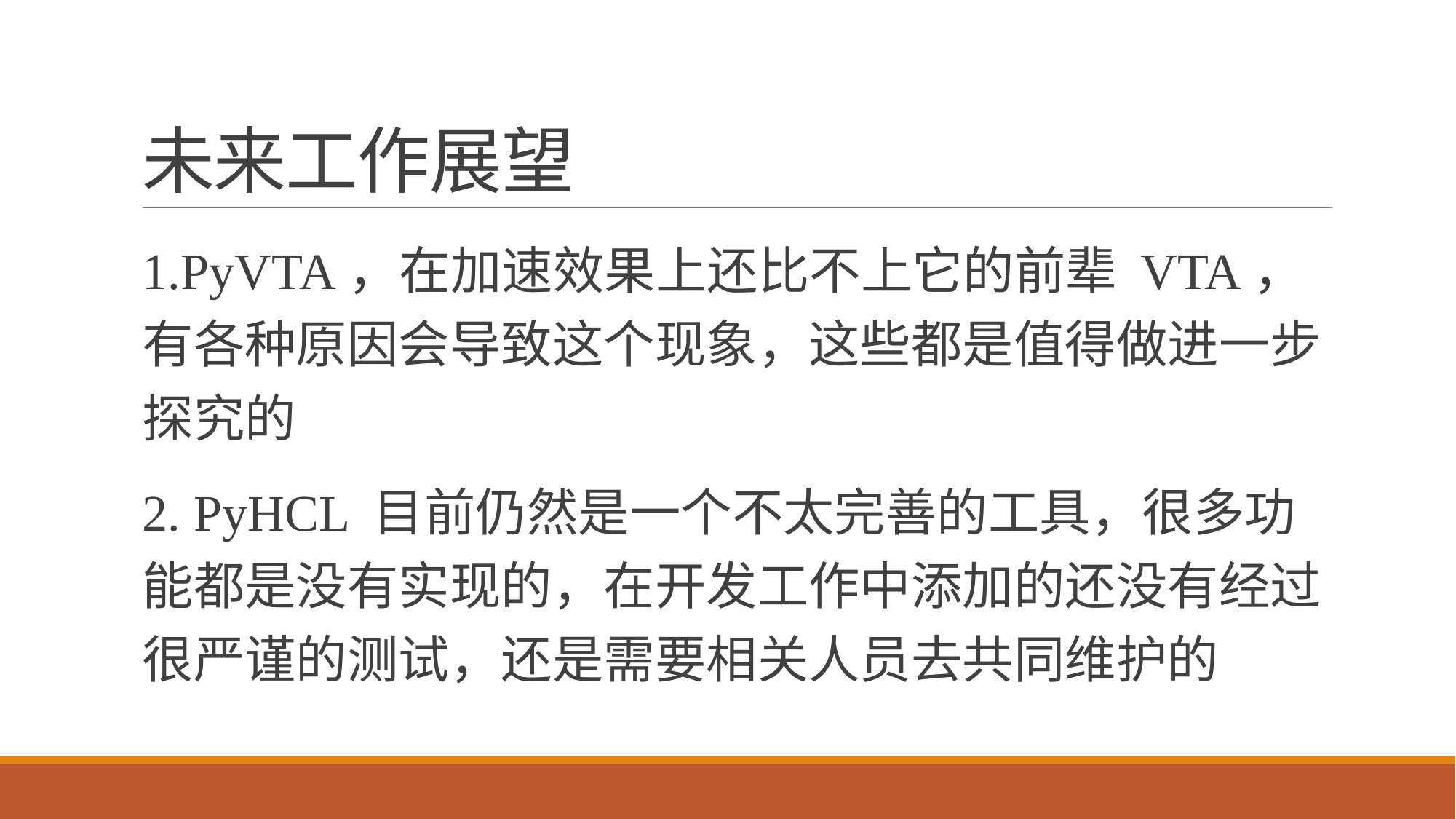

# 未来工作展望
1.PyVTA，在加速效果上还比不上它的前辈 VTA，有各种原因会导致这个现象，这些都是值得做进一步探究的
2. PyHCL 目前仍然是一个不太完善的工具，很多功能都是没有实现的，在开发工作中添加的还没有经过很严谨的测试，还是需要相关人员去共同维护的